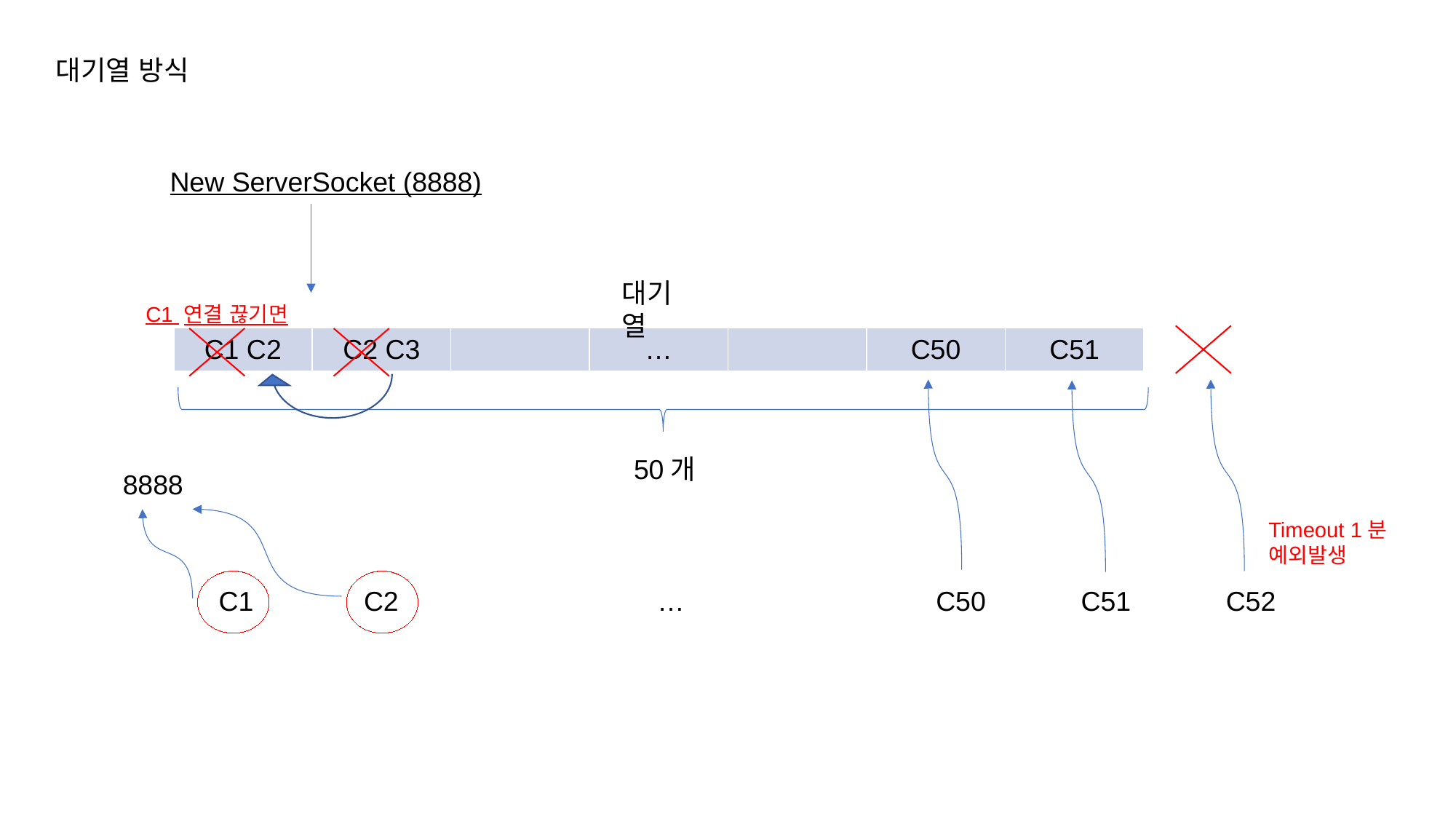

대기열 방식
New ServerSocket (8888)
대기열
C1 연결 끊기면

| C1 C2 | C2 C3 |  | … |  | C50 | C51 |
| --- | --- | --- | --- | --- | --- | --- |

50개
8888
Timeout 1분
예외발생

| C1 | C2 |  | … |  | C50 | C51 | C52 |
| --- | --- | --- | --- | --- | --- | --- | --- |